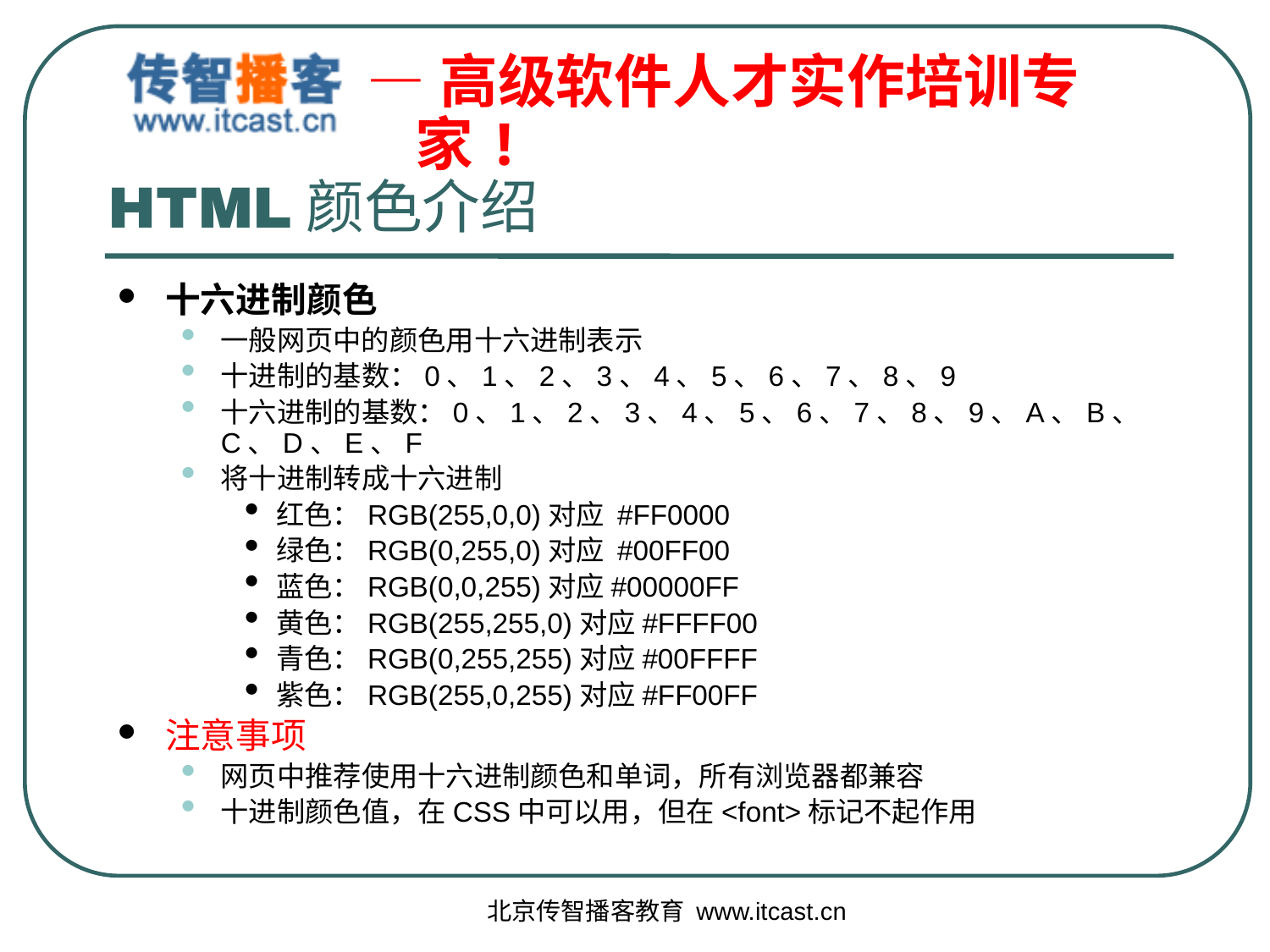

# HTML颜色介绍
十六进制颜色
一般网页中的颜色用十六进制表示
十进制的基数：0、1、2、3、4、5、6、7、8、9
十六进制的基数：0、1、2、3、4、5、6、7、8、9、A、B、C、D、E、F
将十进制转成十六进制
红色：RGB(255,0,0)对应 #FF0000
绿色：RGB(0,255,0)对应 #00FF00
蓝色：RGB(0,0,255)对应#00000FF
黄色：RGB(255,255,0)对应#FFFF00
青色：RGB(0,255,255)对应#00FFFF
紫色：RGB(255,0,255)对应#FF00FF
注意事项
网页中推荐使用十六进制颜色和单词，所有浏览器都兼容
十进制颜色值，在CSS中可以用，但在<font>标记不起作用